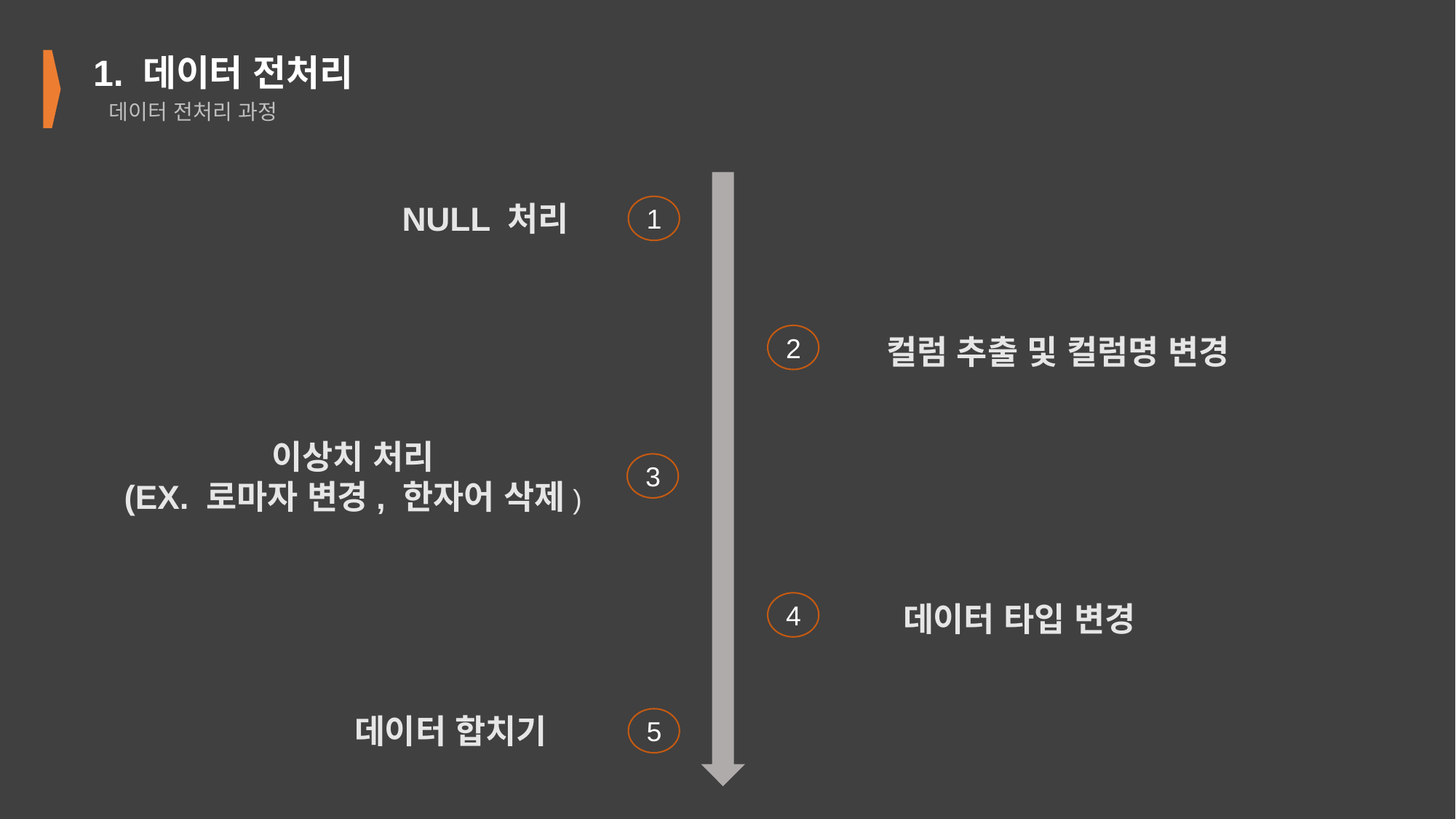

1. 데이터 전처리

데이터 전처리 과정

NULL 처리
1
2
컬럼 추출 및 컬럼명 변경
이상치 처리
(EX. 로마자 변경, 한자어 삭제)
3
4
데이터 타입 변경
데이터 합치기
5